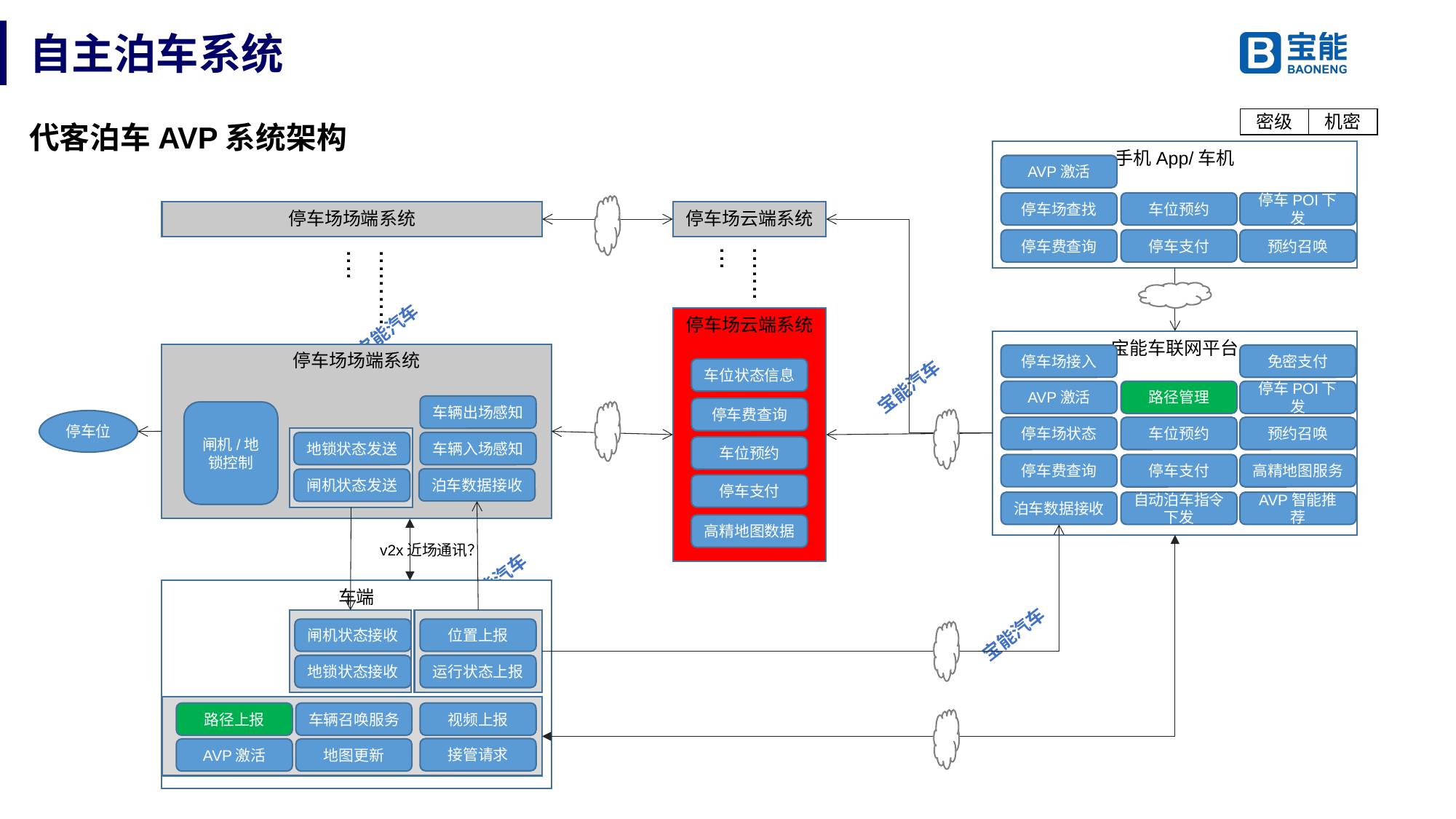

# 自主泊车系统
代客泊车AVP系统架构
手机App/车机
AVP激活
停车场查找
车位预约
停车POI下发

停车场场端系统
停车场云端系统
停车费查询
停车支付
预约召唤
..........
..............

停车场云端系统
宝能车联网平台
停车场场端系统
停车场接入
免密支付
车位状态信息
AVP激活
路径管理
停车POI下发
车辆出场感知
停车费查询

闸机/地锁控制

停车位
停车场状态
车位预约
预约召唤

地锁状态发送
车辆入场感知
车位预约
停车费查询
停车支付
高精地图服务
泊车数据接收
闸机状态发送
停车支付
泊车数据接收
自动泊车指令下发
AVP智能推荐
高精地图数据
v2x近场通讯？
车端

闸机状态接收
位置上报

地锁状态接收
运行状态上报

路径上报
车辆召唤服务
视频上报

接管请求
AVP激活
地图更新
6